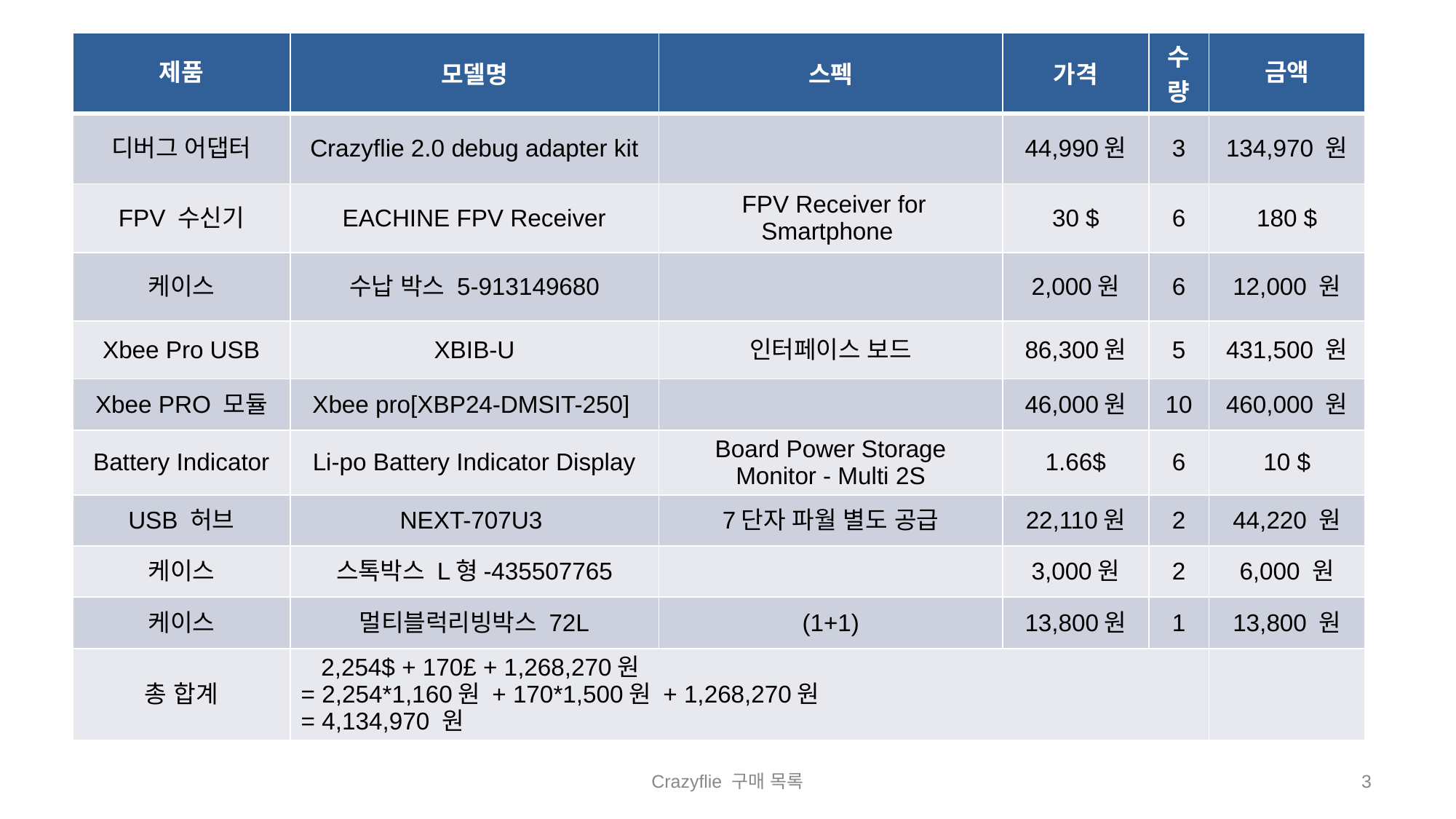

| 제품 | 모델명 | 스펙 | 가격 | 수량 | 금액 |
| --- | --- | --- | --- | --- | --- |
| 디버그 어댑터 | Crazyflie 2.0 debug adapter kit |  | 44,990원 | 3 | 134,970 원 |
| FPV 수신기 | EACHINE FPV Receiver | FPV Receiver for Smartphone | 30 $ | 6 | 180 $ |
| 케이스 | 수납 박스 5-913149680 |  | 2,000원 | 6 | 12,000 원 |
| Xbee Pro USB | XBIB-U | 인터페이스 보드 | 86,300원 | 5 | 431,500 원 |
| Xbee PRO 모듈 | Xbee pro[XBP24-DMSIT-250] |  | 46,000원 | 10 | 460,000 원 |
| Battery Indicator | Li-po Battery Indicator Display | Board Power Storage Monitor - Multi 2S | 1.66$ | 6 | 10 $ |
| USB 허브 | NEXT-707U3 | 7단자 파월 별도 공급 | 22,110원 | 2 | 44,220 원 |
| 케이스 | 스톡박스 L형-435507765 |  | 3,000원 | 2 | 6,000 원 |
| 케이스 | 멀티블럭리빙박스 72L | (1+1) | 13,800원 | 1 | 13,800 원 |
| 총 합계 | 2,254$ + 170£ + 1,268,270원 = 2,254\*1,160원 + 170\*1,500원 + 1,268,270원 = 4,134,970 원 |  |  |  |  |
Crazyflie 구매 목록
3